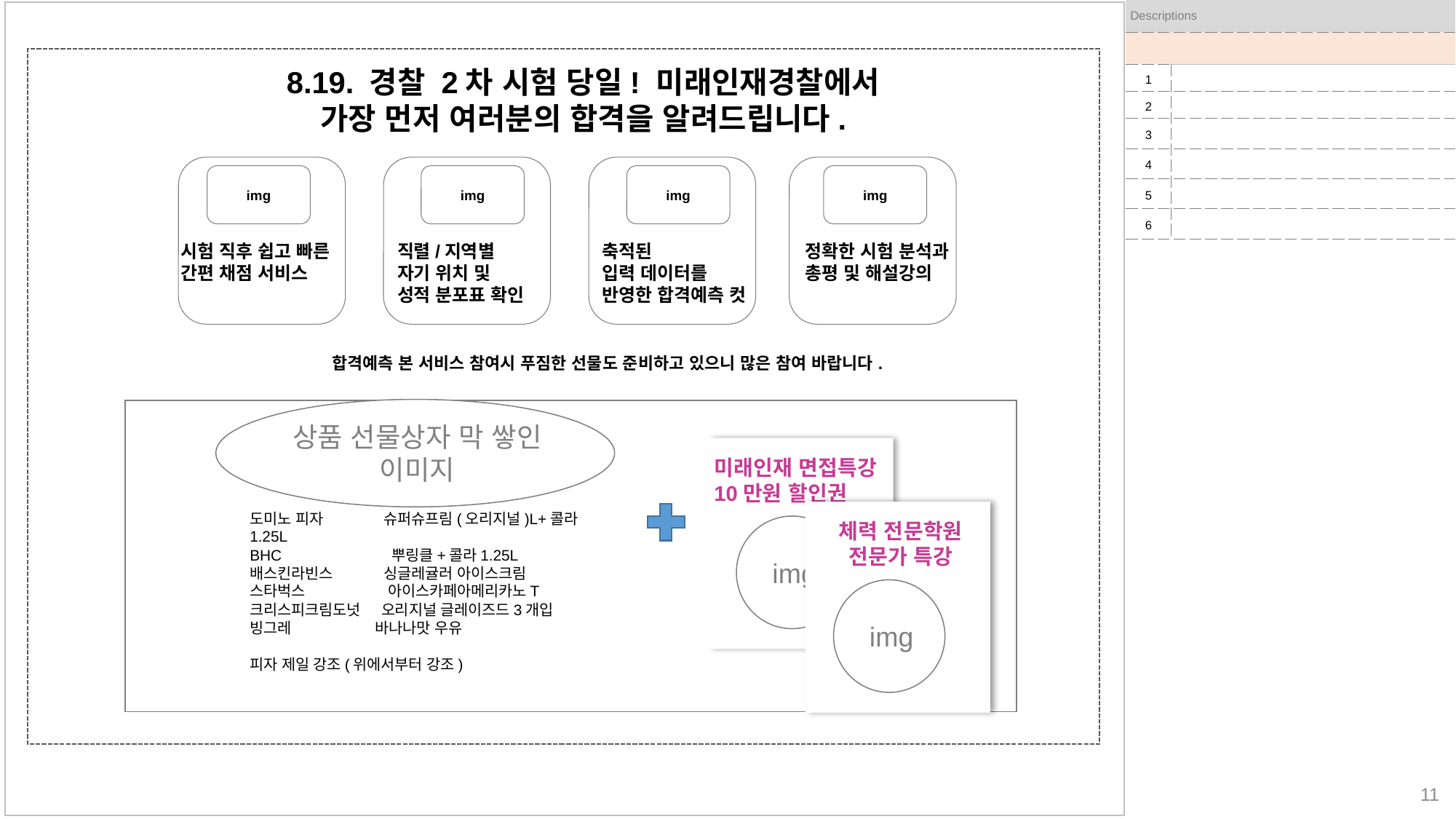

| Descriptions |  |
| --- | --- |
|  |  |
| 1 |  |
| 2 |  |
| 3 |  |
| 4 |  |
| 5 |  |
| 6 |  |

8.19. 경찰 2차 시험 당일! 미래인재경찰에서
가장 먼저 여러분의 합격을 알려드립니다.

img
img
img
img
시험 직후 쉽고 빠른
간편 채점 서비스
직렬/지역별
자기 위치 및
성적 분포표 확인
축적된
입력 데이터를
반영한 합격예측 컷
정확한 시험 분석과
총평 및 해설강의
합격예측 본 서비스 참여시 푸짐한 선물도 준비하고 있으니 많은 참여 바랍니다.
상품 선물상자 막 쌓인 이미지

미래인재 면접특강 10만원 할인권

체력 전문학원
전문가 특강

도미노 피자	      슈퍼슈프림(오리지널)L+콜라1.25L
BHC	       뿌링클+콜라1.25L
배스킨라빈스	      싱글레귤러 아이스크림
스타벅스	       아이스카페아메리카노T
크리스피크림도넛     오리지널 글레이즈드3개입
빙그레                    바나나맛 우유

피자 제일 강조(위에서부터 강조)
img
img
전원
11